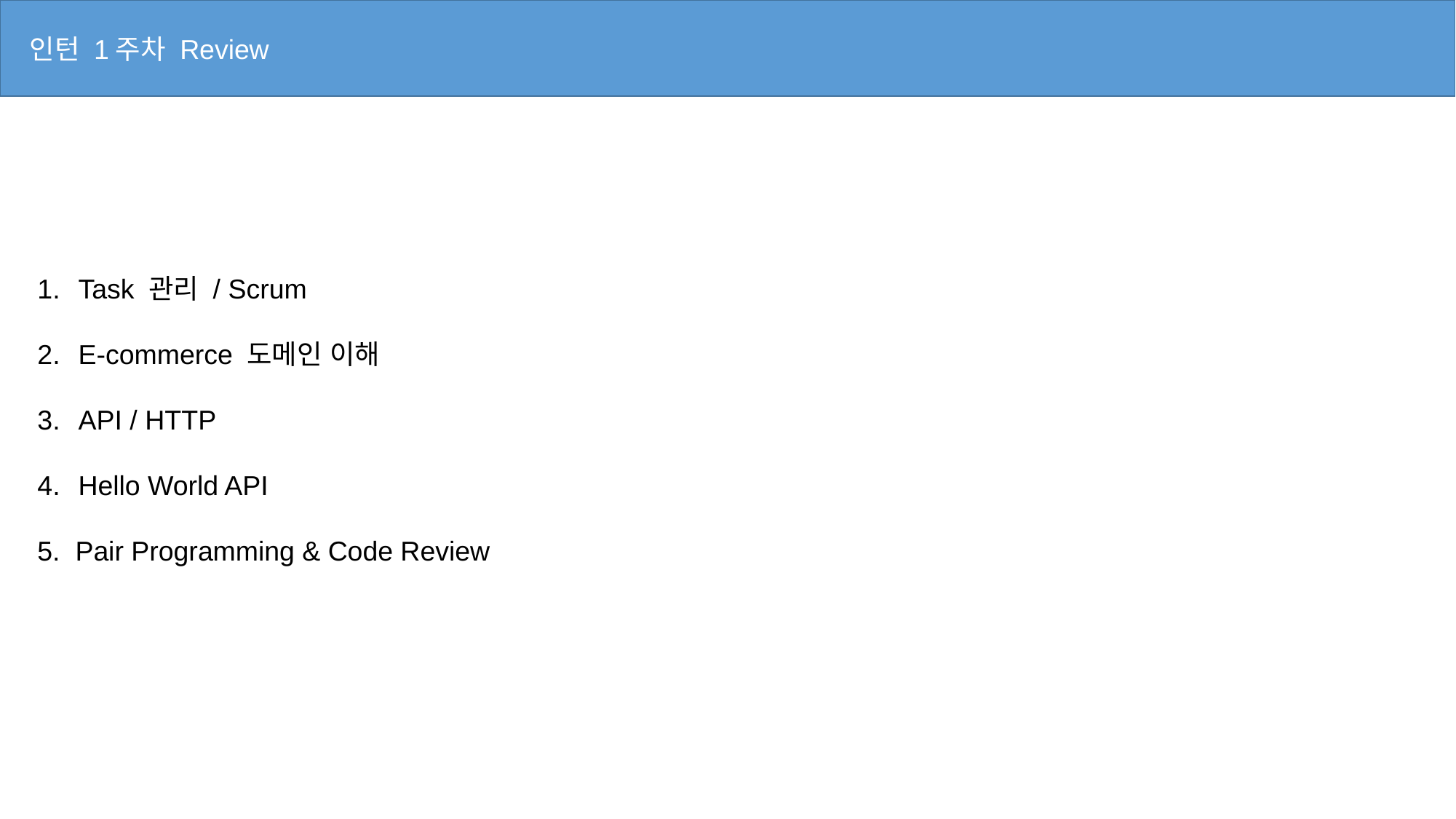

인턴 1주차 Review
Task 관리 / Scrum

E-commerce 도메인 이해

API / HTTP

Hello World API

5.  Pair Programming & Code Review